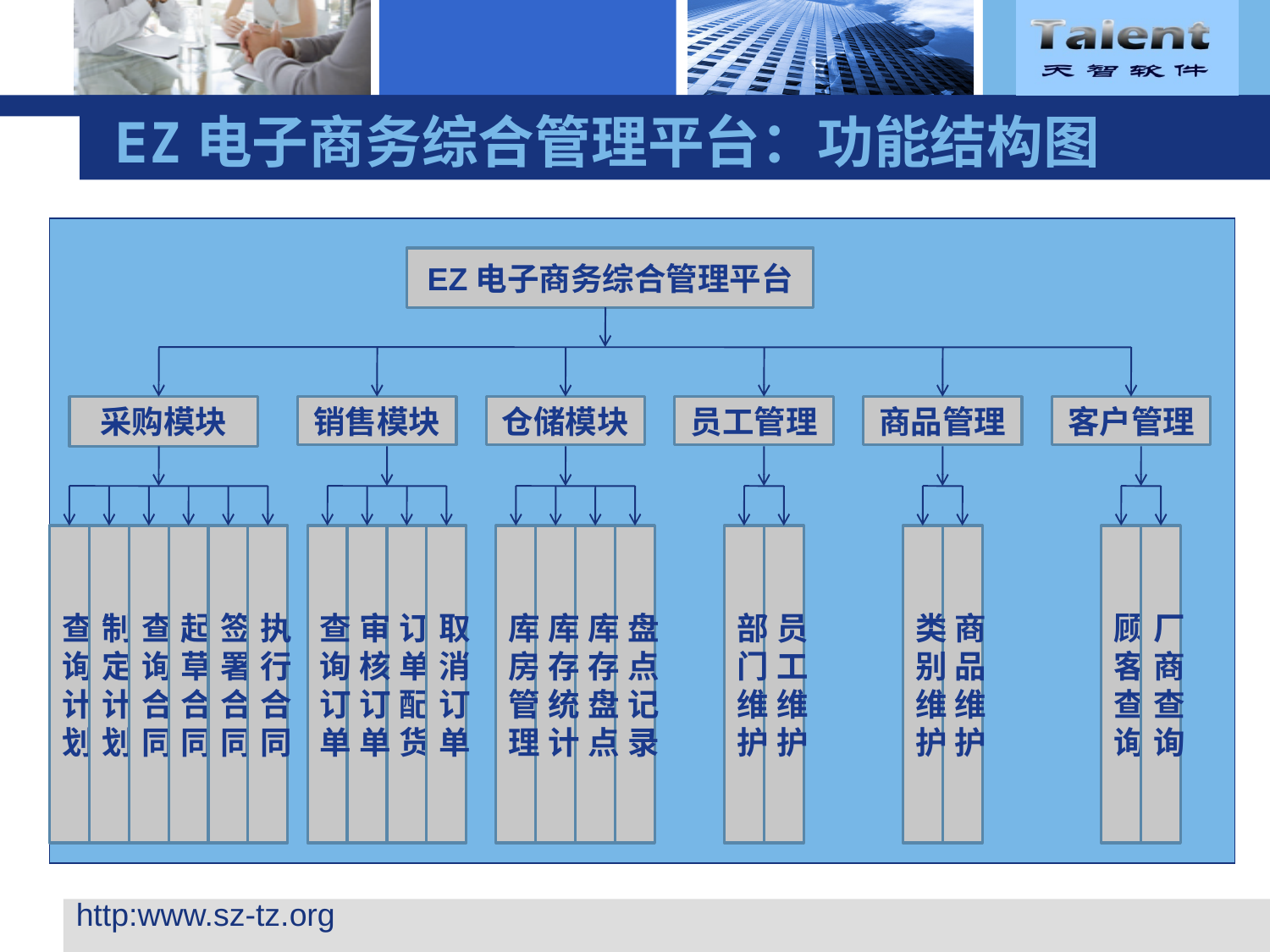

# EZ电子商务综合管理平台：功能结构图

EZ电子商务综合管理平台

采购模块
销售模块
仓储模块
员工管理
商品管理
客户管理
查询计划
制定计划
查询合同
起草合同
签署合同
查询订单
审核订单
订单配货
库房管理
库存统计
库存盘点
盘点记录
部门维护
员工维护
类别维护
商品维护
顾客查询
厂商查询
执行合同
取消订单